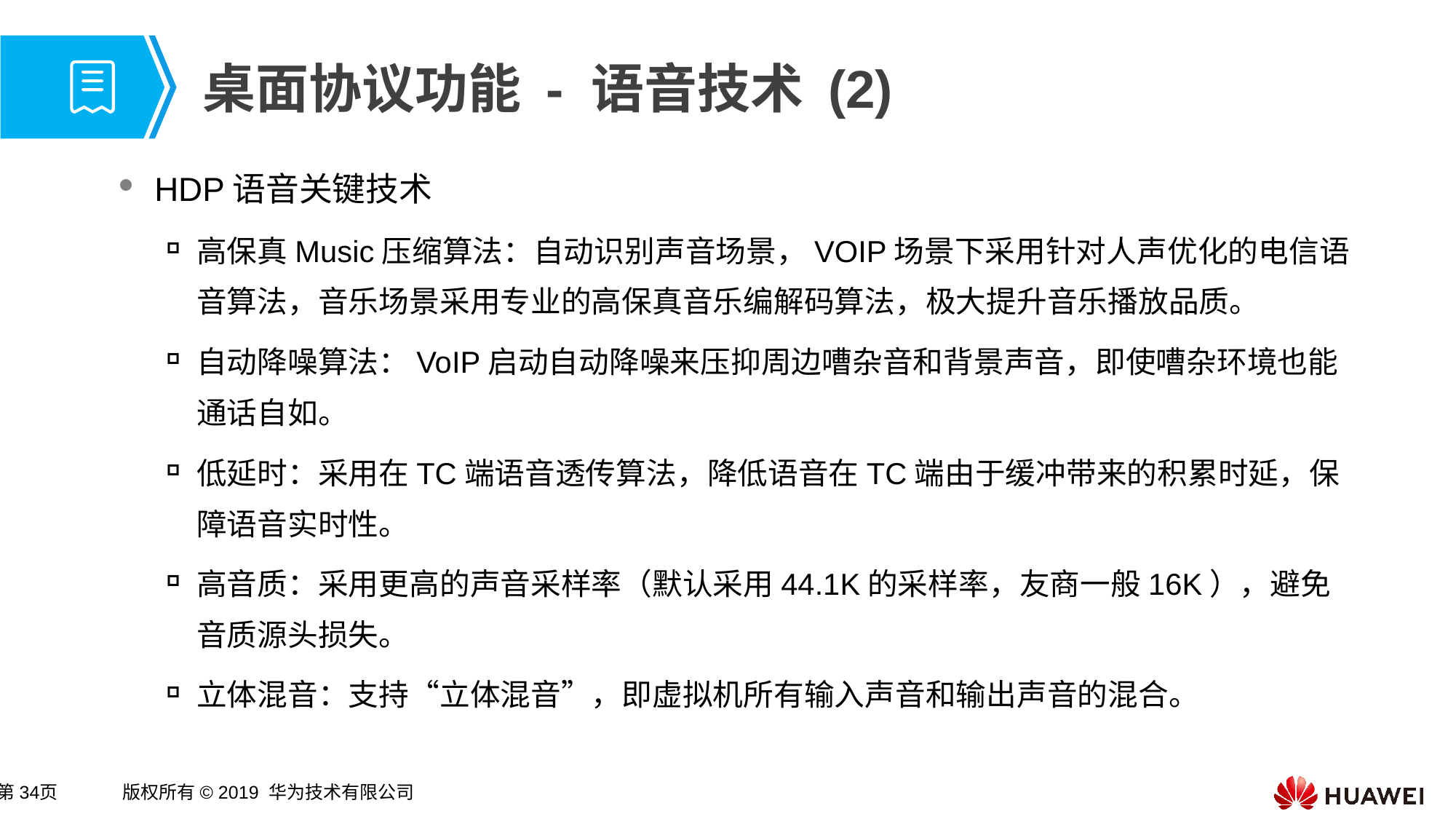

# 桌面协议功能 - 语音技术 (2)
HDP语音关键技术
高保真Music压缩算法：自动识别声音场景，VOIP场景下采用针对人声优化的电信语音算法，音乐场景采用专业的高保真音乐编解码算法，极大提升音乐播放品质。
自动降噪算法：VoIP启动自动降噪来压抑周边嘈杂音和背景声音，即使嘈杂环境也能通话自如。
低延时：采用在TC端语音透传算法，降低语音在TC端由于缓冲带来的积累时延，保障语音实时性。
高音质：采用更高的声音采样率（默认采用44.1K的采样率，友商一般16K），避免音质源头损失。
立体混音：支持“立体混音”，即虚拟机所有输入声音和输出声音的混合。